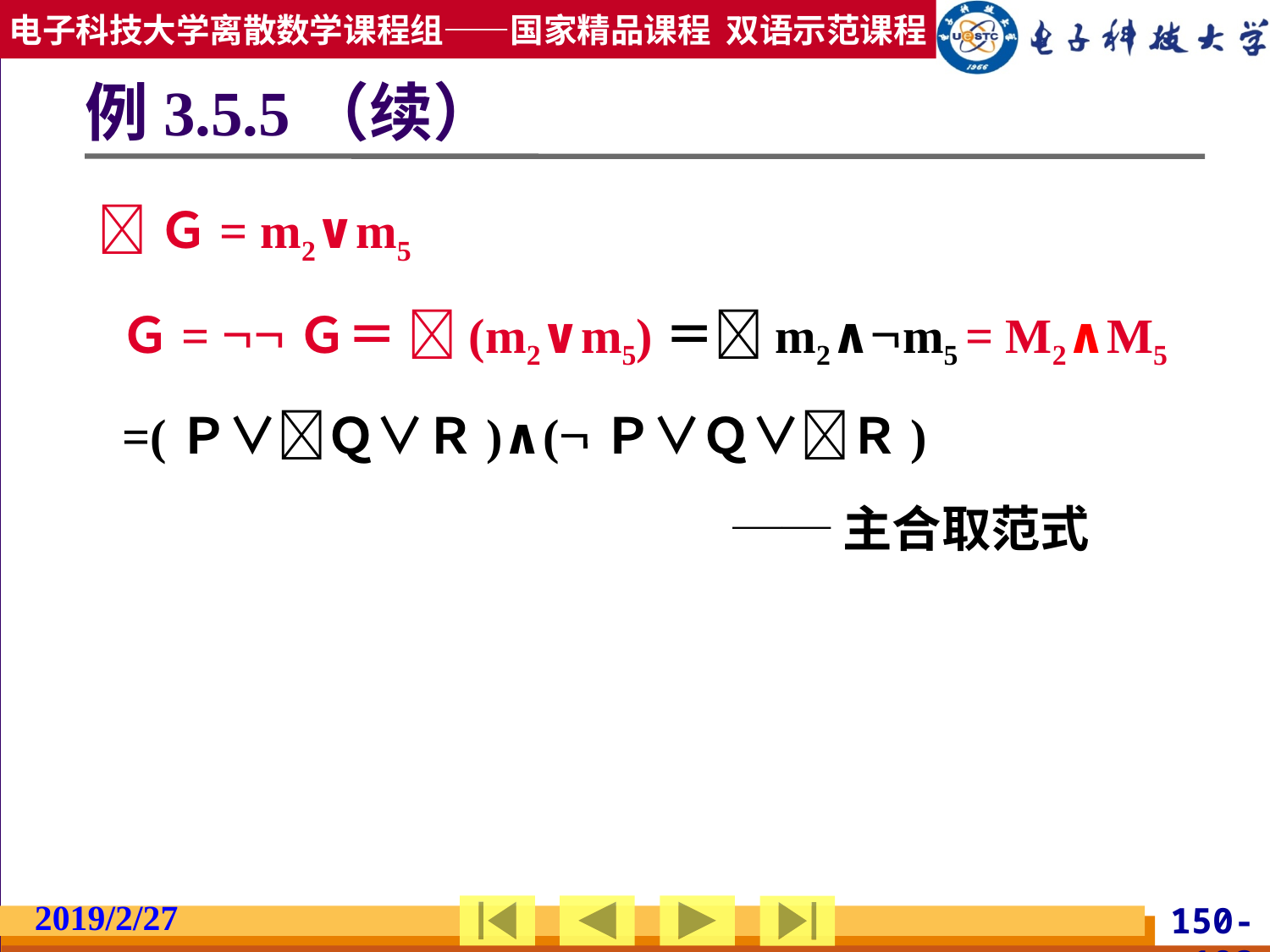

# 例3.5.5（续）
¬Ｇ= m2∨m5
 Ｇ= ¬¬Ｇ＝ ¬(m2∨m5)＝¬m2∧¬m5 = M2∧M5
  =(Ｐ∨¬Ｑ∨Ｒ)∧(¬Ｐ∨Ｑ∨¬Ｒ)
					──主合取范式
2019/2/27